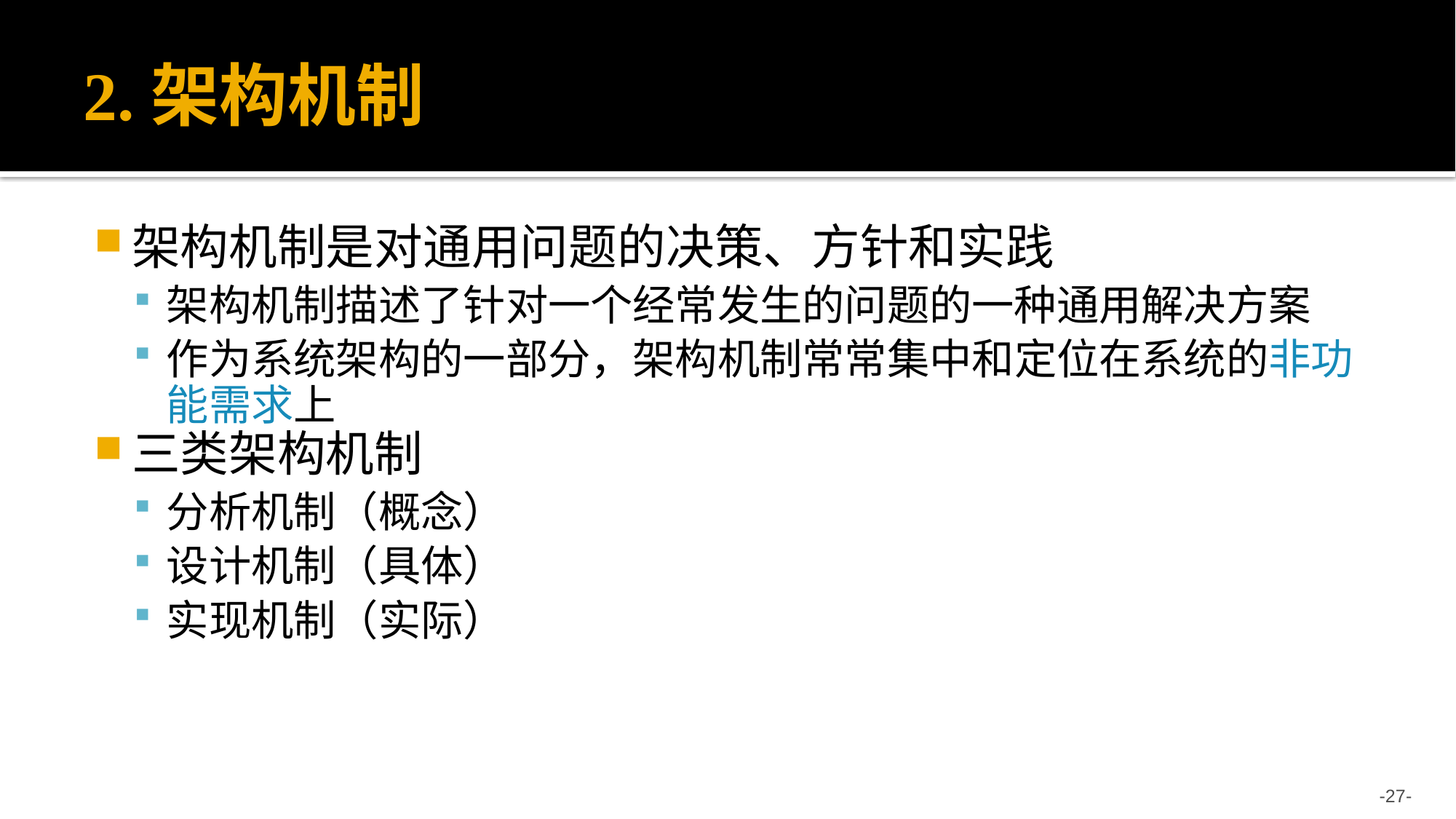

# 2.架构机制
架构机制是对通用问题的决策、方针和实践
架构机制描述了针对一个经常发生的问题的一种通用解决方案
作为系统架构的一部分，架构机制常常集中和定位在系统的非功能需求上
三类架构机制
分析机制（概念）
设计机制（具体）
实现机制（实际）
-27-